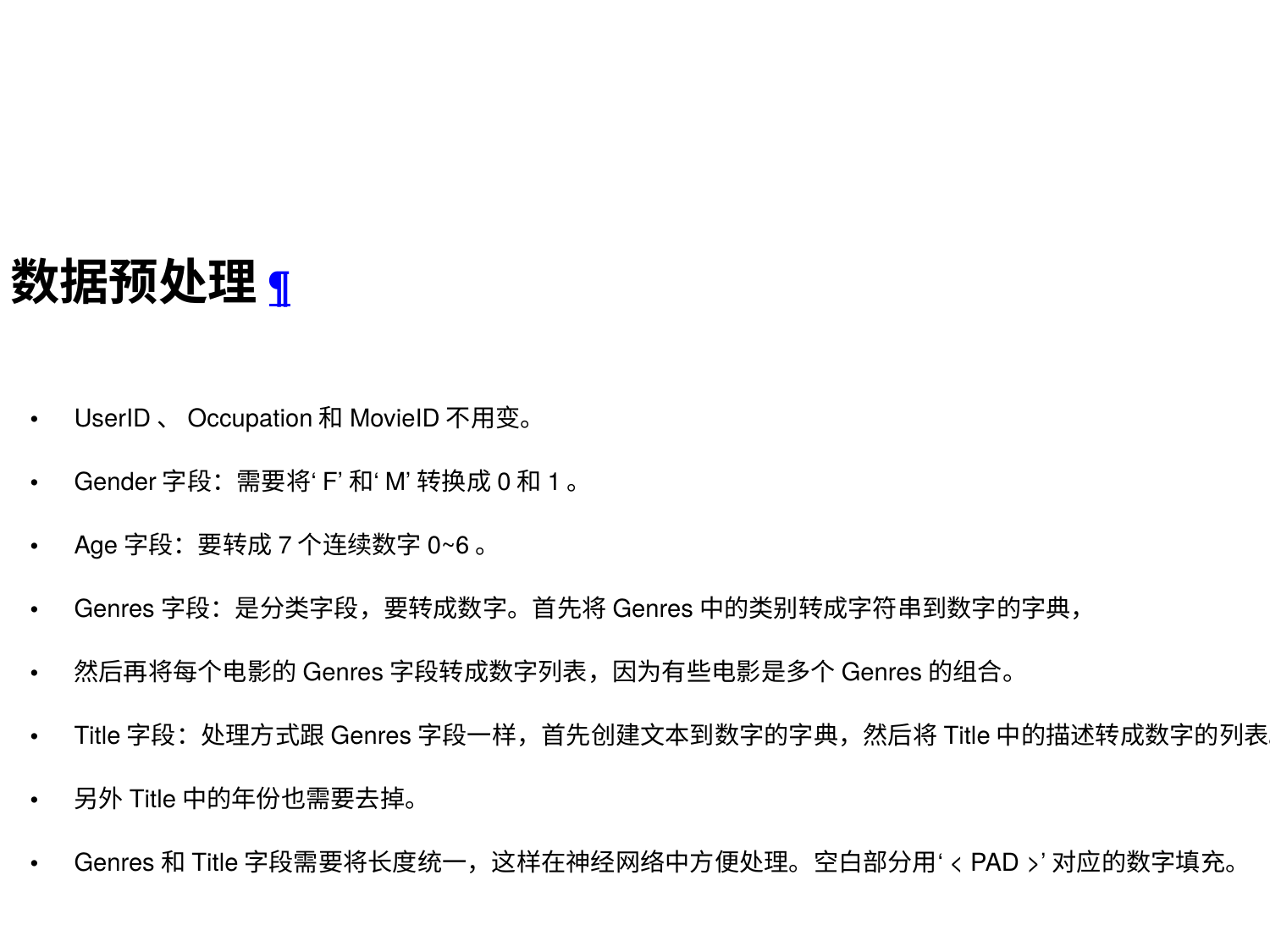

数据预处理¶

UserID、Occupation和MovieID不用变。
Gender字段：需要将‘F’和‘M’转换成0和1。
Age字段：要转成7个连续数字0~6。
Genres字段：是分类字段，要转成数字。首先将Genres中的类别转成字符串到数字的字典，
然后再将每个电影的Genres字段转成数字列表，因为有些电影是多个Genres的组合。
Title字段：处理方式跟Genres字段一样，首先创建文本到数字的字典，然后将Title中的描述转成数字的列表。
另外Title中的年份也需要去掉。
Genres和Title字段需要将长度统一，这样在神经网络中方便处理。空白部分用‘< PAD >’对应的数字填充。